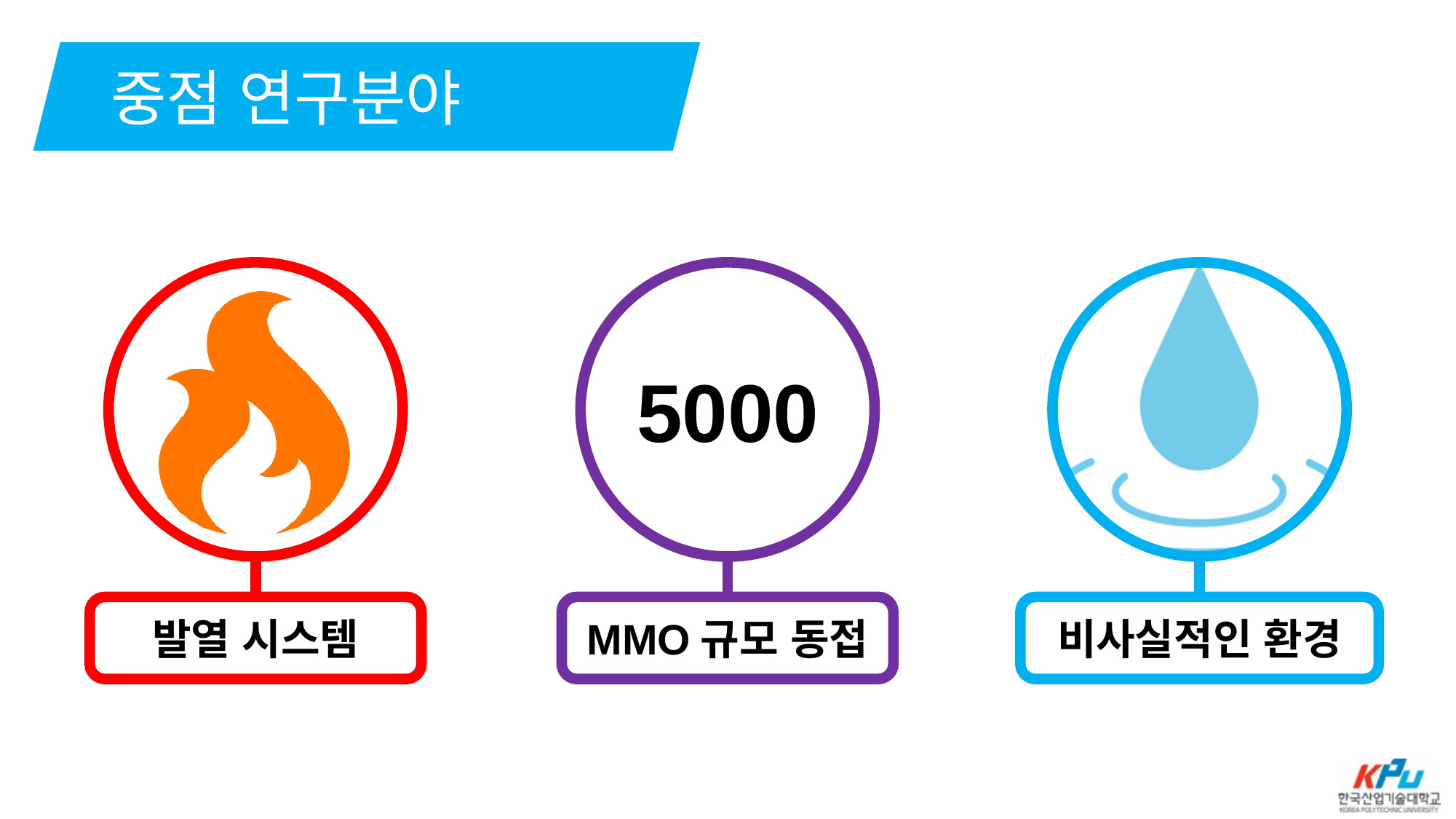

중점 연구분야

5000

발열 시스템
MMO규모 동접
비사실적인 환경